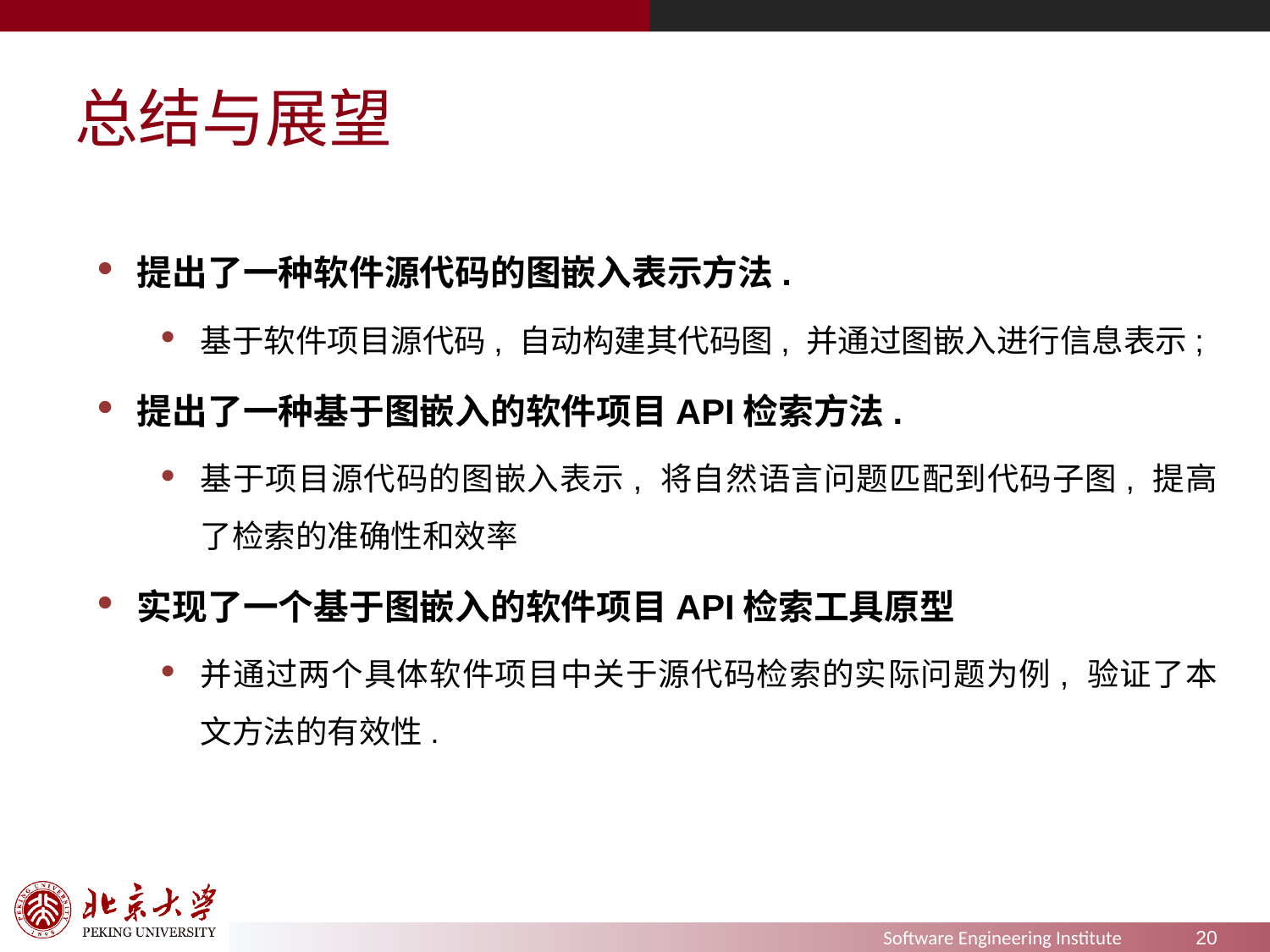

# 总结与展望
提出了一种软件源代码的图嵌入表示方法.
基于软件项目源代码, 自动构建其代码图, 并通过图嵌入进行信息表示;
提出了一种基于图嵌入的软件项目API检索方法.
基于项目源代码的图嵌入表示, 将自然语言问题匹配到代码子图, 提高了检索的准确性和效率
实现了一个基于图嵌入的软件项目API检索工具原型
并通过两个具体软件项目中关于源代码检索的实际问题为例, 验证了本文方法的有效性.
Software Engineering Institute
20